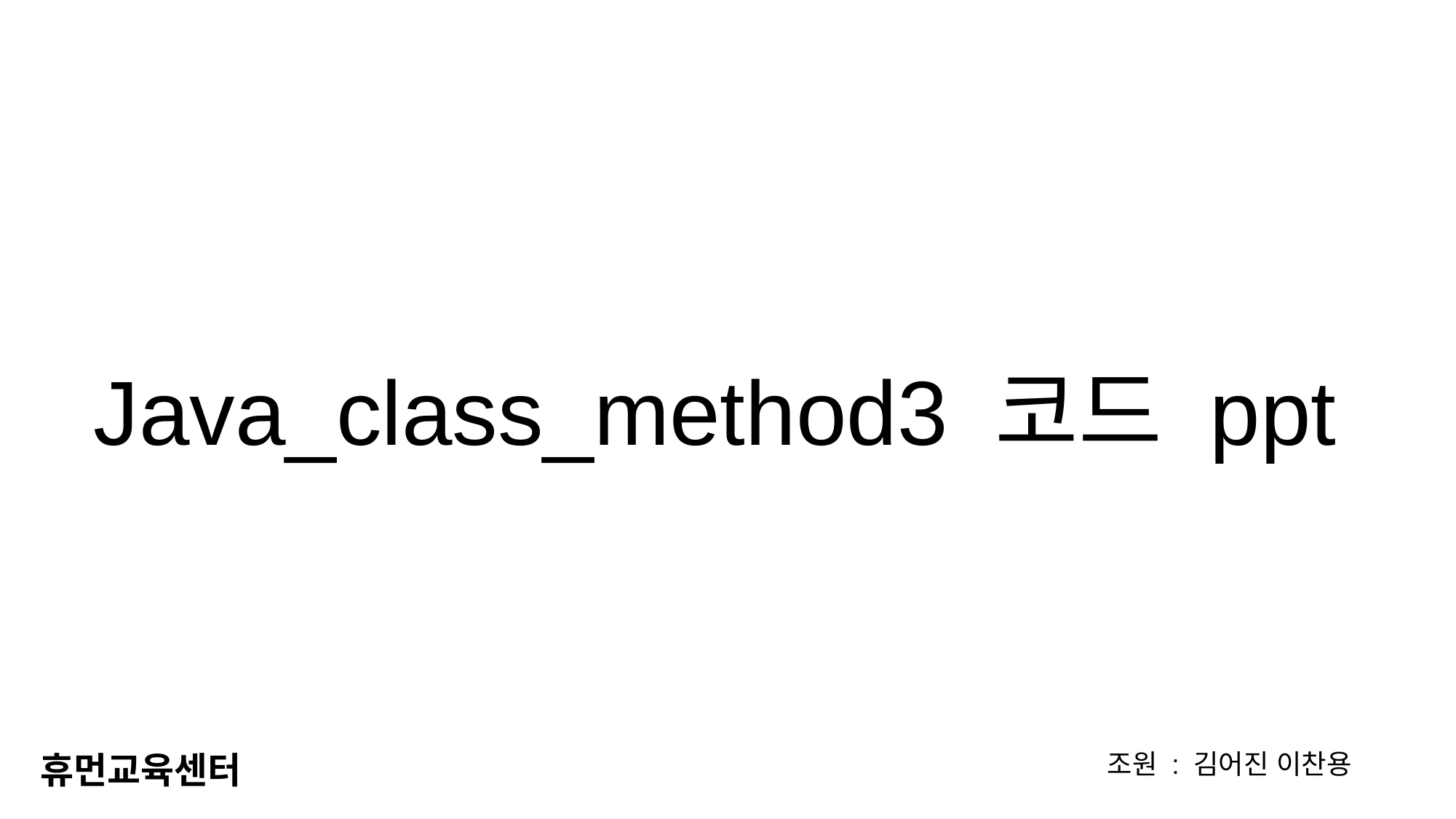

Java_class_method3 코드 ppt
휴먼교육센터
조원 : 김어진 이찬용